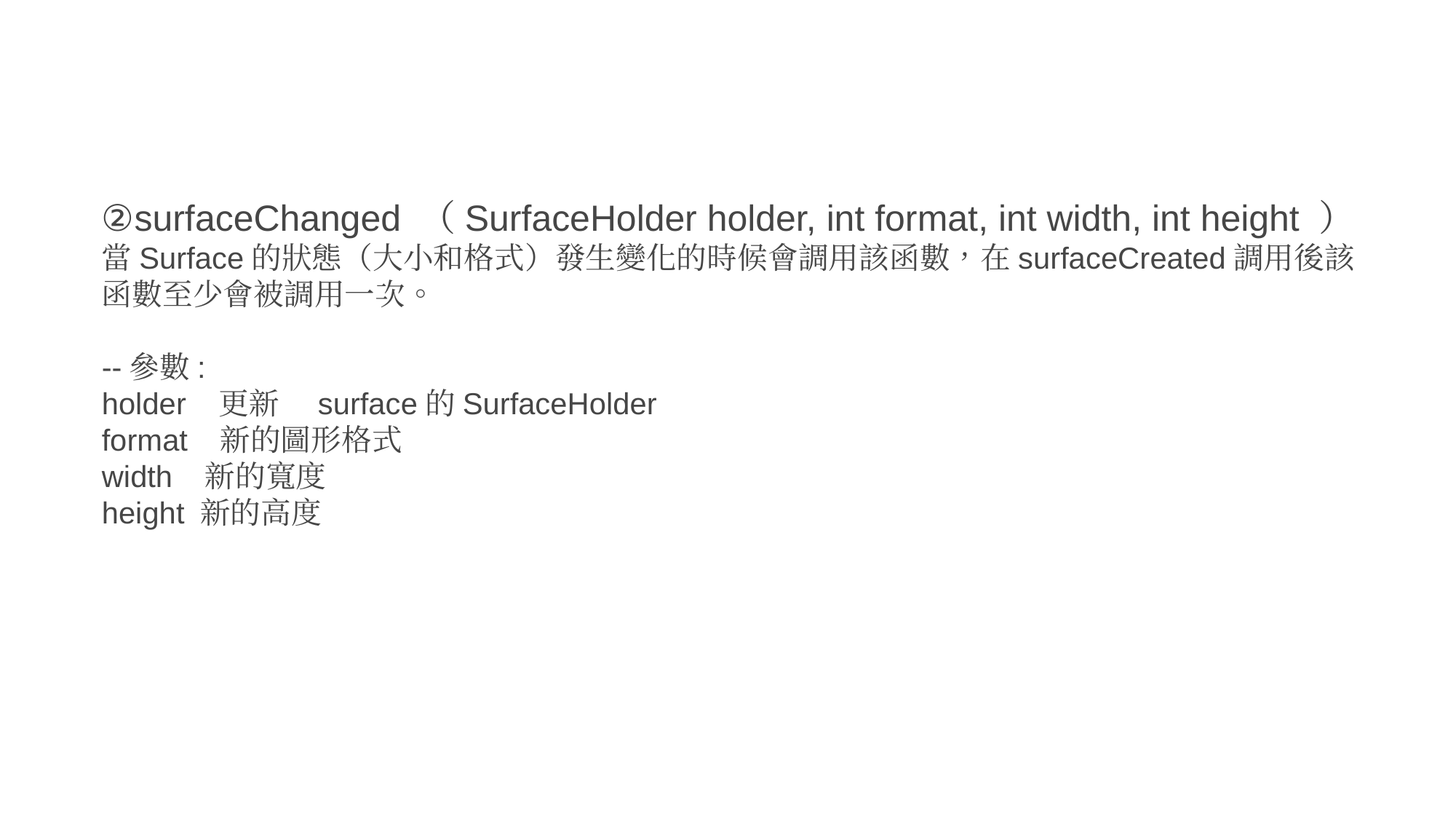

②surfaceChanged （SurfaceHolder holder, int format, int width, int height ）
當Surface的狀態（大小和格式）發生變化的時候會調用該函數，在surfaceCreated調用後該函數至少會被調用一次。

--參數:
holder   更新    surface的SurfaceHolder
format   新的圖形格式
width   新的寬度
height 新的高度